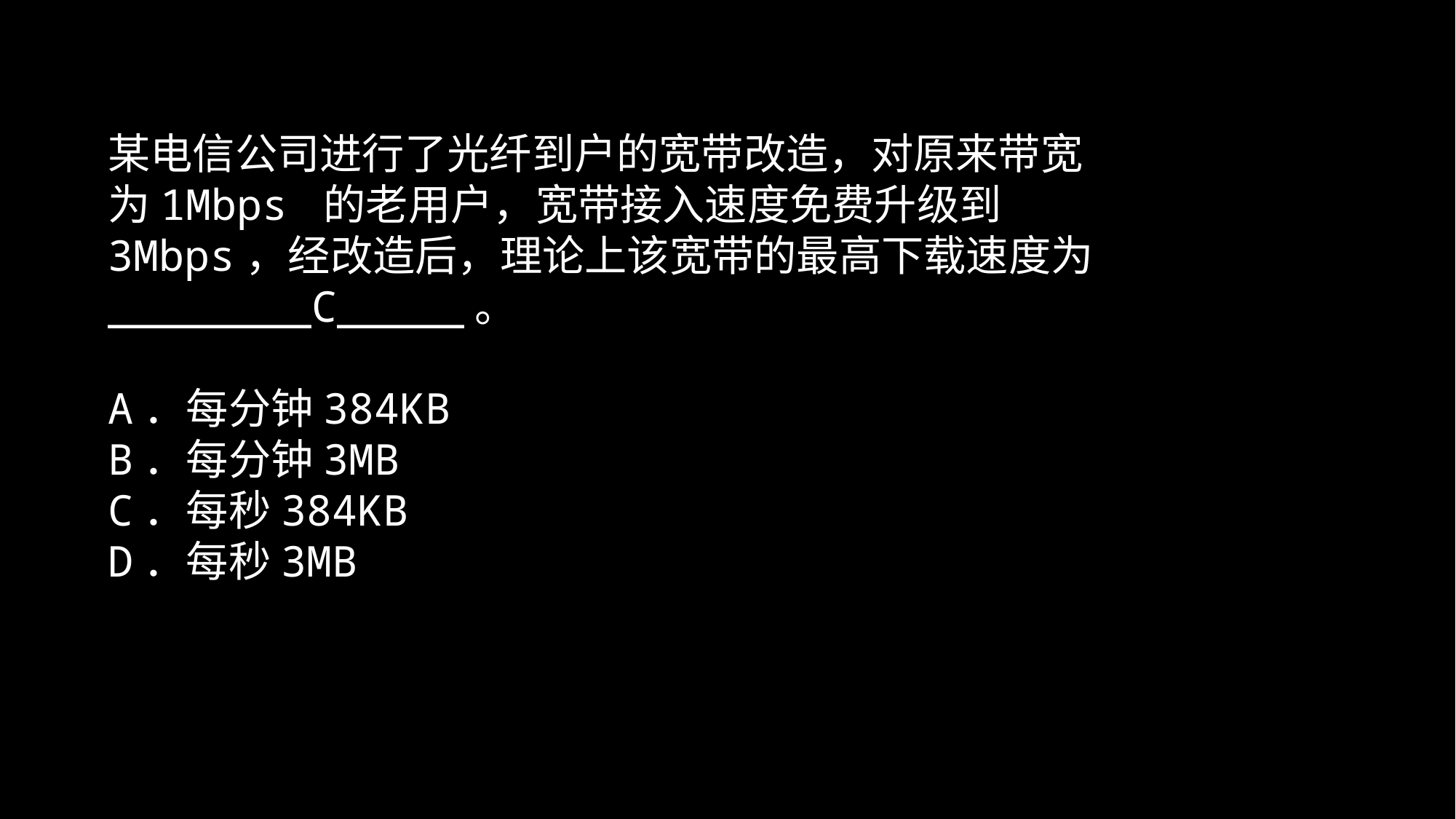

某电信公司进行了光纤到户的宽带改造，对原来带宽为1Mbps 的老用户，宽带接入速度免费升级到
3Mbps，经改造后，理论上该宽带的最高下载速度为________C_____。

A．每分钟384KB
B．每分钟3MB
C．每秒384KB
D．每秒3MB